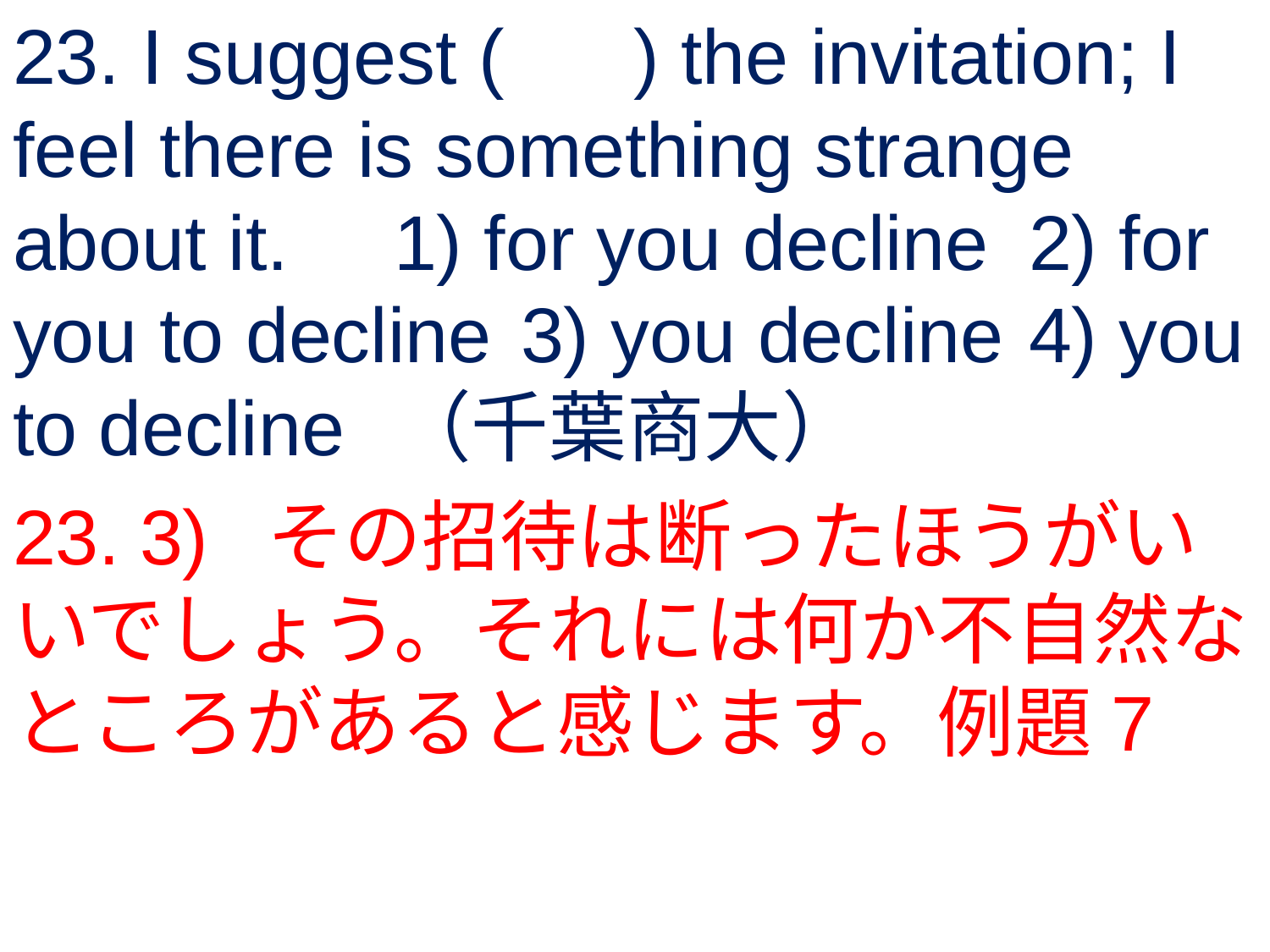

# 23. I suggest (      ) the invitation; I feel there is something strange about it.	1) for you decline	2) for you to decline	3) you decline	4) you to decline	（千葉商大）
23.	3) 	その招待は断ったほうがいいでしょう。それには何か不自然なところがあると感じます。例題7